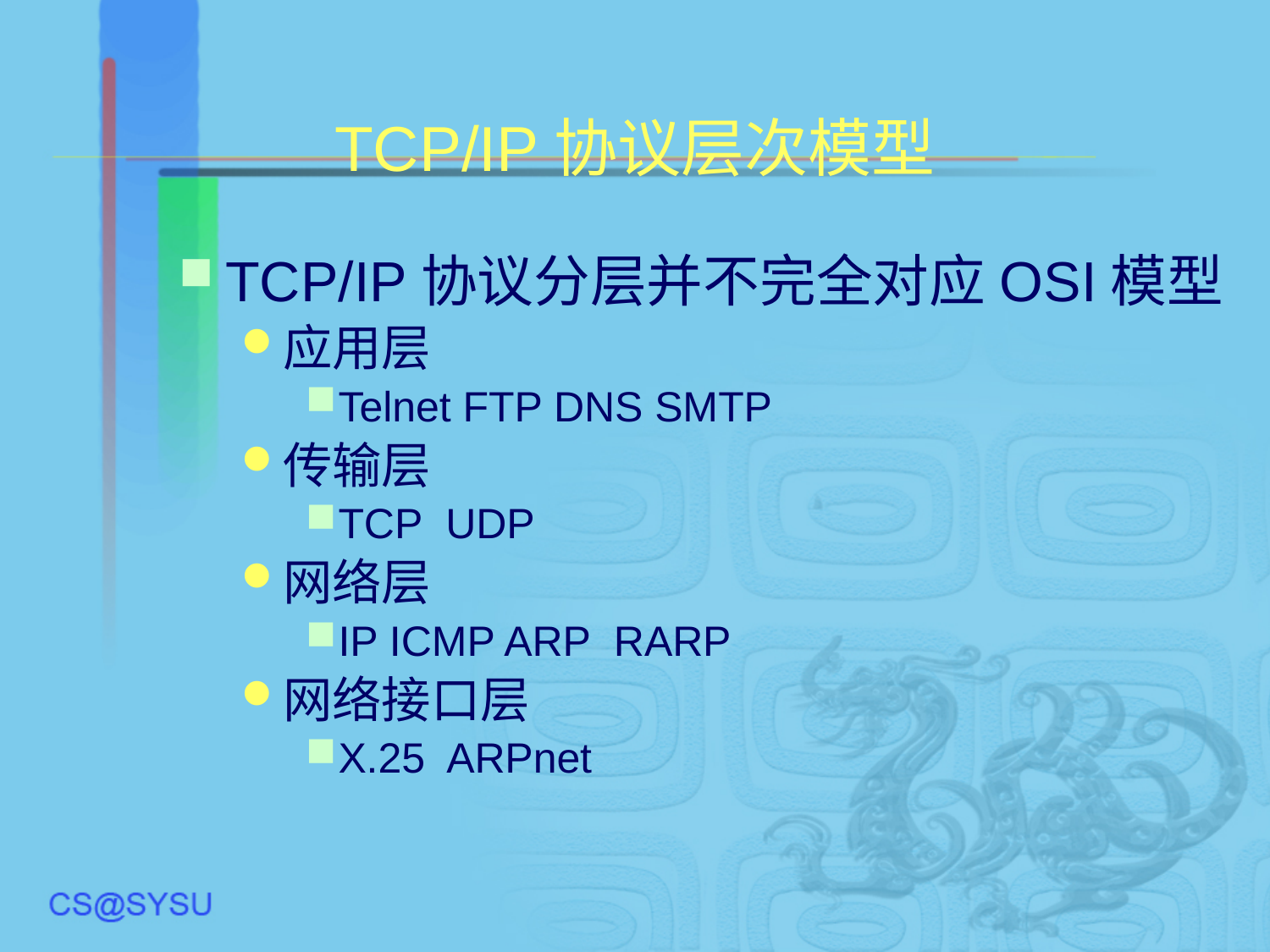

# TCP/IP协议层次模型
TCP/IP协议分层并不完全对应OSI模型
应用层
Telnet FTP DNS SMTP
传输层
TCP  UDP
网络层
IP ICMP ARP  RARP
网络接口层
X.25  ARPnet